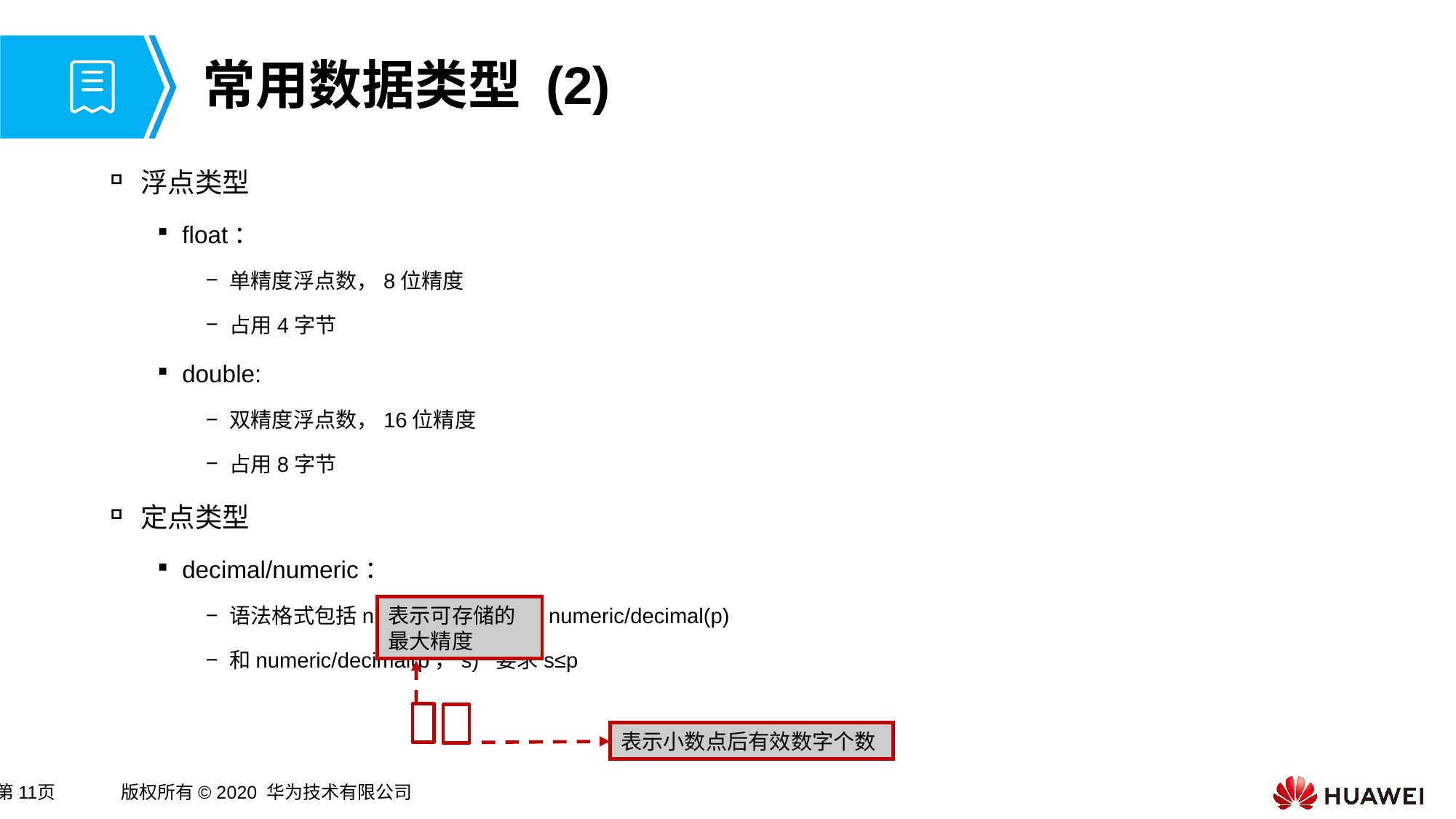

# 常用数据类型 (2)
浮点类型
float：
单精度浮点数，8位精度
占用4字节
double:
双精度浮点数，16位精度
占用8字节
定点类型
decimal/numeric：
语法格式包括numeric/decimal，numeric/decimal(p)
和numeric/decimal(p，s)  要求s≤p
表示可存储的最大精度

表示小数点后有效数字个数